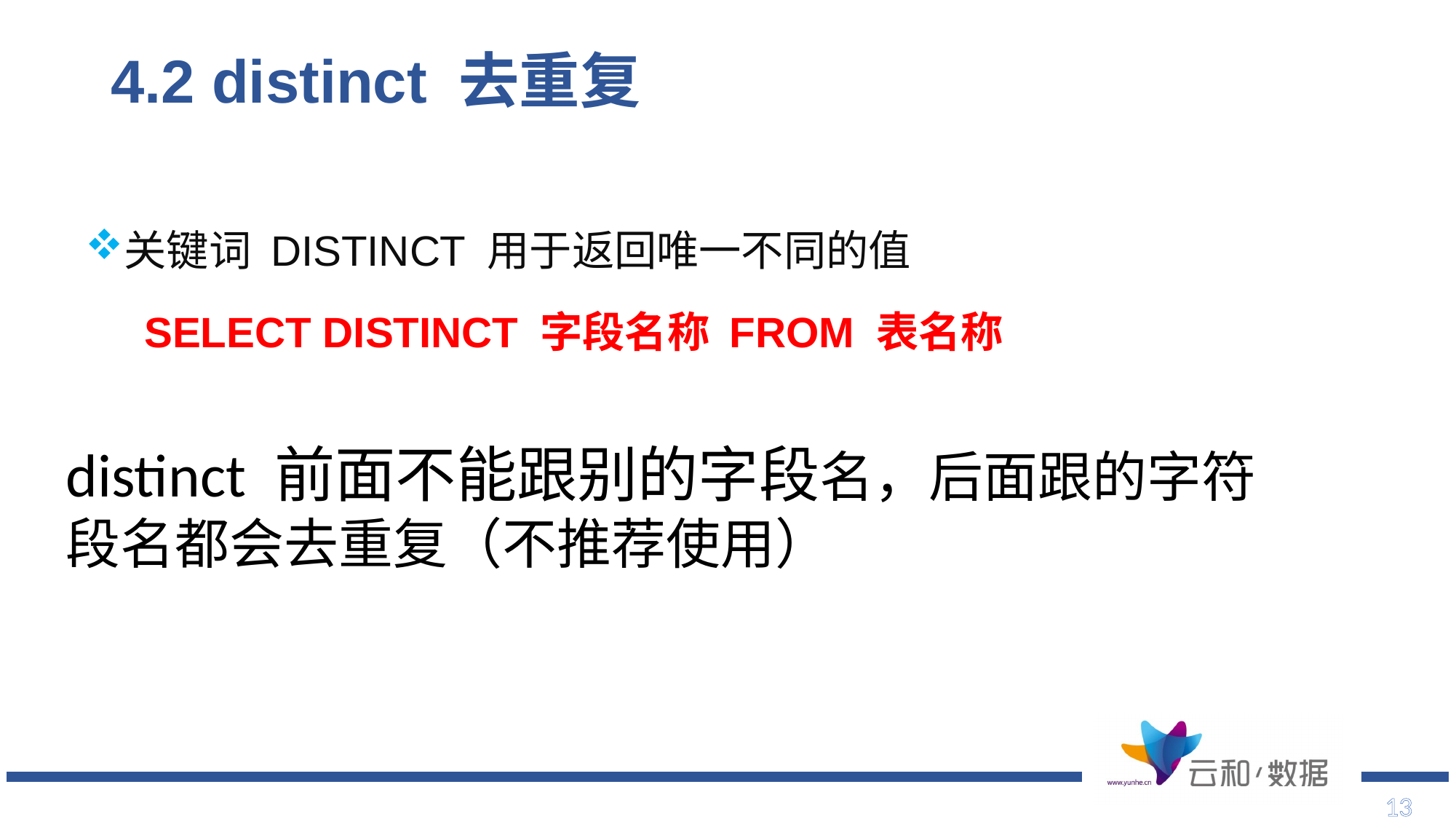

# 4.2 distinct 去重复
关键词 DISTINCT 用于返回唯一不同的值
     SELECT DISTINCT 字段名称 FROM 表名称
distinct 前面不能跟别的字段名，后面跟的字符段名都会去重复（不推荐使用）